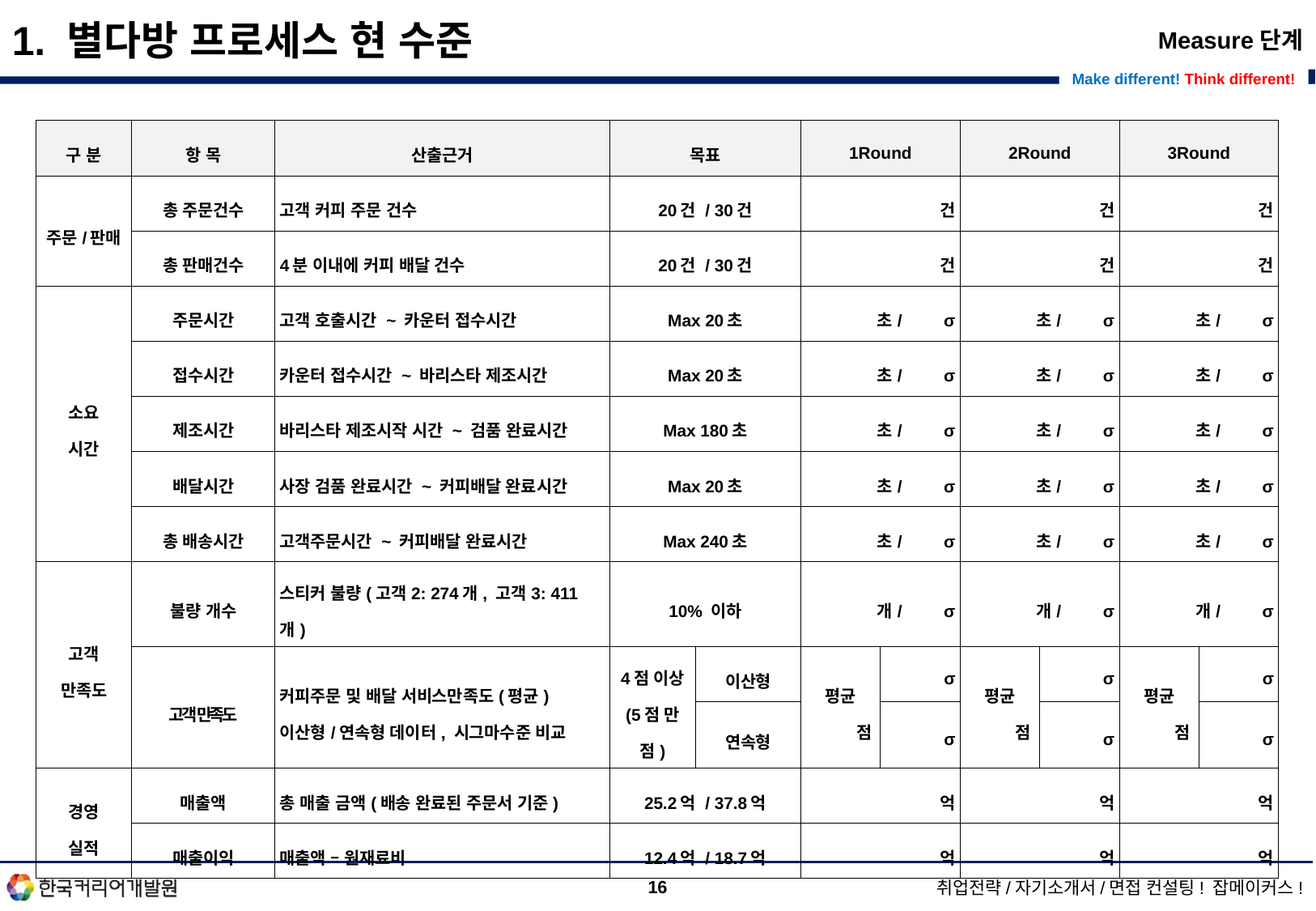

1. 별다방 프로세스 현 수준
Measure단계
| 구 분 | 항 목 | 산출근거 | 목표 |  | 1Round |  | 2Round |  | 3Round |  |
| --- | --- | --- | --- | --- | --- | --- | --- | --- | --- | --- |
| 주문/판매 | 총 주문건수 | 고객 커피 주문 건수 | 20건 / 30건 |  | 건 |  | 건 |  | 건 |  |
|  | 총 판매건수 | 4분 이내에 커피 배달 건수 | 20건 / 30건 |  | 건 |  | 건 |  | 건 |  |
| 소요 시간 | 주문시간 | 고객 호출시간 ~ 카운터 접수시간 | Max 20초 |  | 초/ σ |  | 초/ σ |  | 초/ σ |  |
|  | 접수시간 | 카운터 접수시간 ~ 바리스타 제조시간 | Max 20초 |  | 초/ σ |  | 초/ σ |  | 초/ σ |  |
|  | 제조시간 | 바리스타 제조시작 시간 ~ 검품 완료시간 | Max 180초 |  | 초/ σ |  | 초/ σ |  | 초/ σ |  |
|  | 배달시간 | 사장 검품 완료시간 ~ 커피배달 완료시간 | Max 20초 |  | 초/ σ |  | 초/ σ |  | 초/ σ |  |
|  | 총 배송시간 | 고객주문시간 ~ 커피배달 완료시간 | Max 240초 |  | 초/ σ |  | 초/ σ |  | 초/ σ |  |
| 고객 만족도 | 불량 개수 | 스티커 불량(고객2: 274개, 고객3: 411개) | 10% 이하 |  | 개/ σ |  | 개/ σ |  | 개/ σ |  |
|  | 고객 만족도 | 커피주문 및 배달 서비스만족도(평균) 이산형/연속형 데이터, 시그마수준 비교 | 4점 이상 (5점 만점) | 이산형 | 평균 점 | σ | 평균 점 | σ | 평균 점 | σ |
|  |  |  |  | 연속형 |  | σ |  | σ |  | σ |
| 경영 실적 | 매출액 | 총 매출 금액(배송 완료된 주문서 기준) | 25.2억 / 37.8억 |  | 억 |  | 억 |  | 억 |  |
|  | 매출이익 | 매출액 – 원재료비 | 12.4억 / 18.7억 |  | 억 |  | 억 |  | 억 |  |